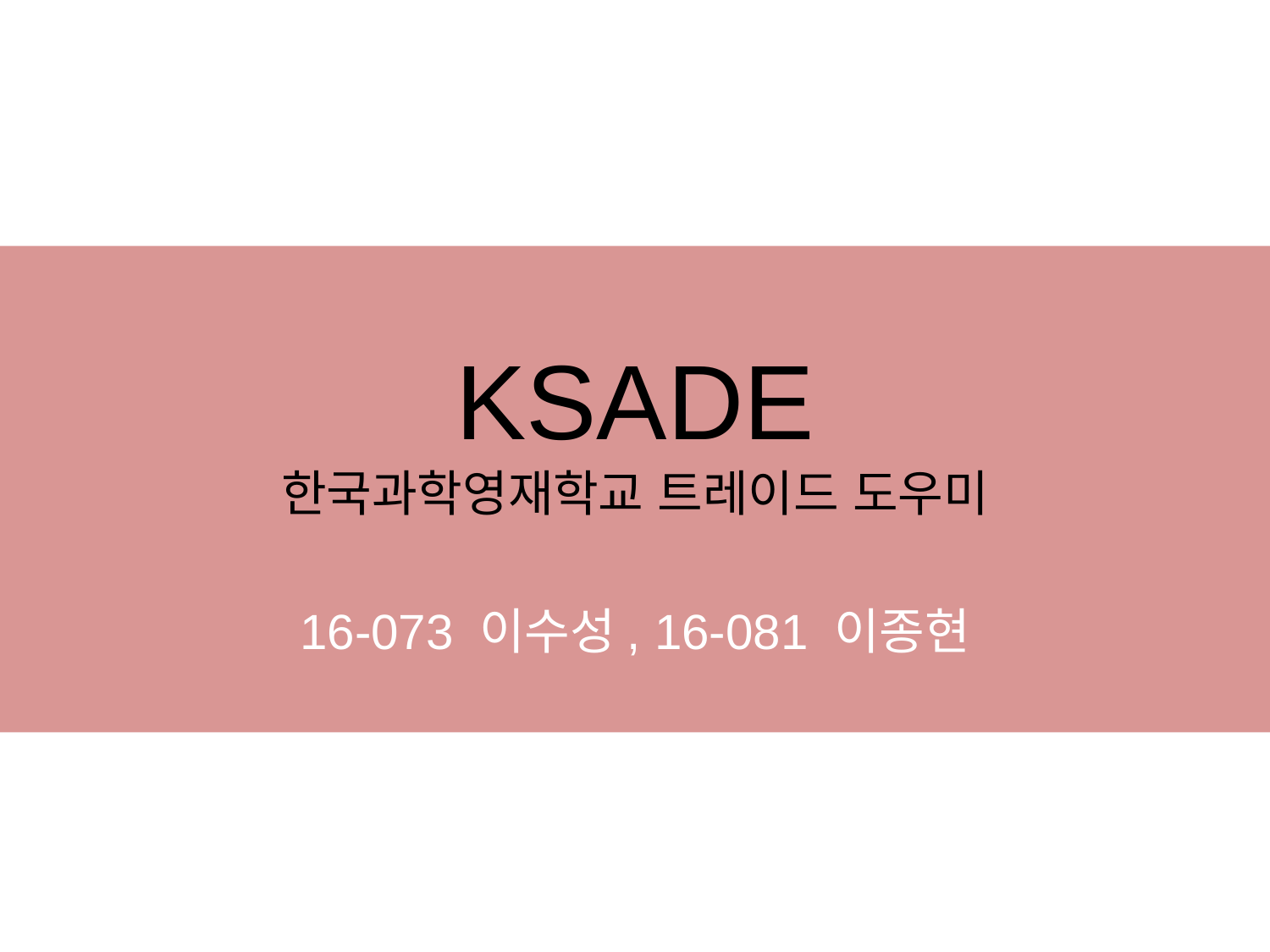

# KSADE
한국과학영재학교 트레이드 도우미

16-073 이수성, 16-081 이종현